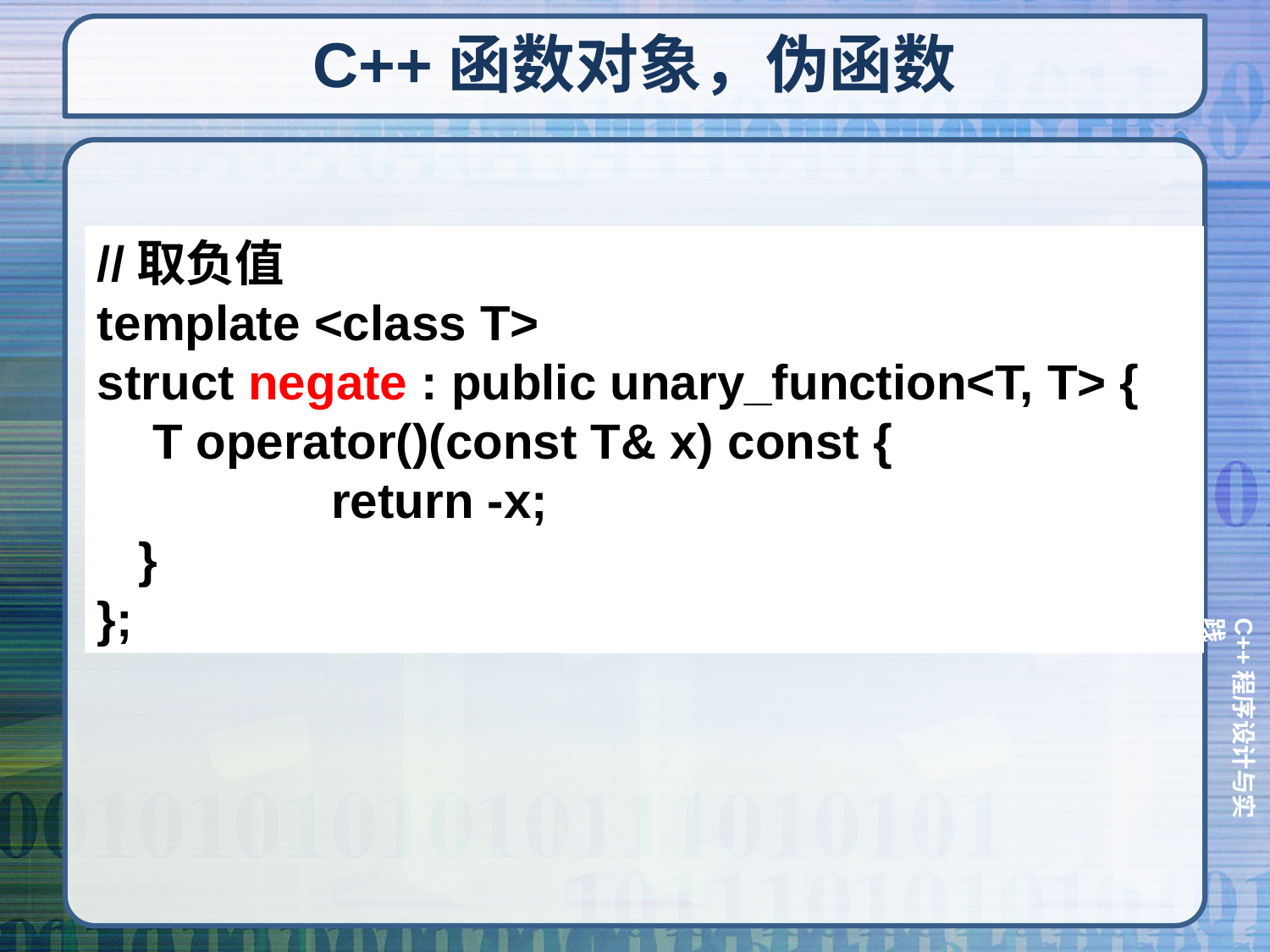

# C++函数对象，伪函数
//取负值
template <class T>
struct negate : public unary_function<T, T> {
    T operator()(const T& x) const {
                 return -x;
   }
};